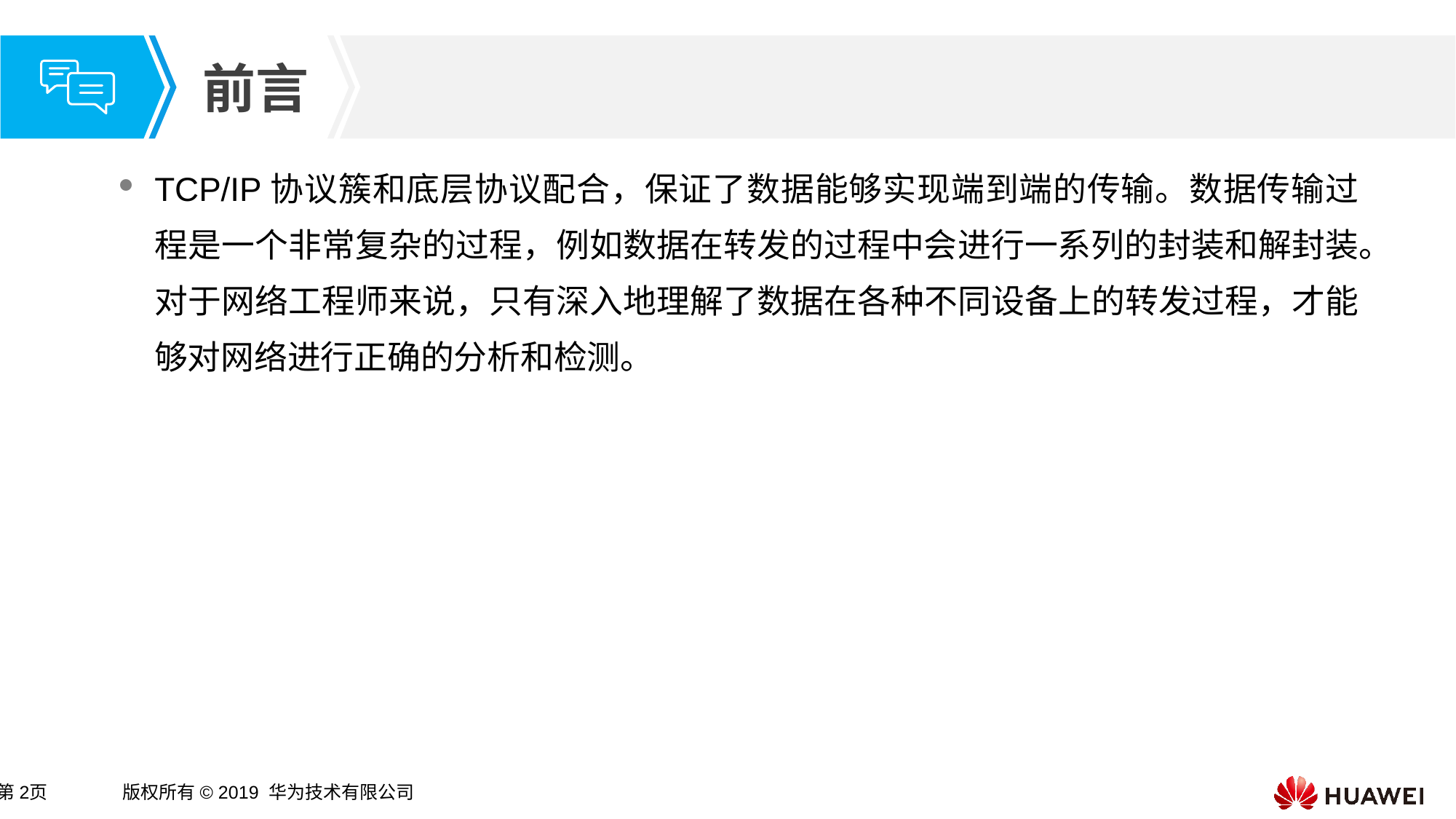

TCP/IP协议簇和底层协议配合，保证了数据能够实现端到端的传输。数据传输过程是一个非常复杂的过程，例如数据在转发的过程中会进行一系列的封装和解封装。对于网络工程师来说，只有深入地理解了数据在各种不同设备上的转发过程，才能够对网络进行正确的分析和检测。